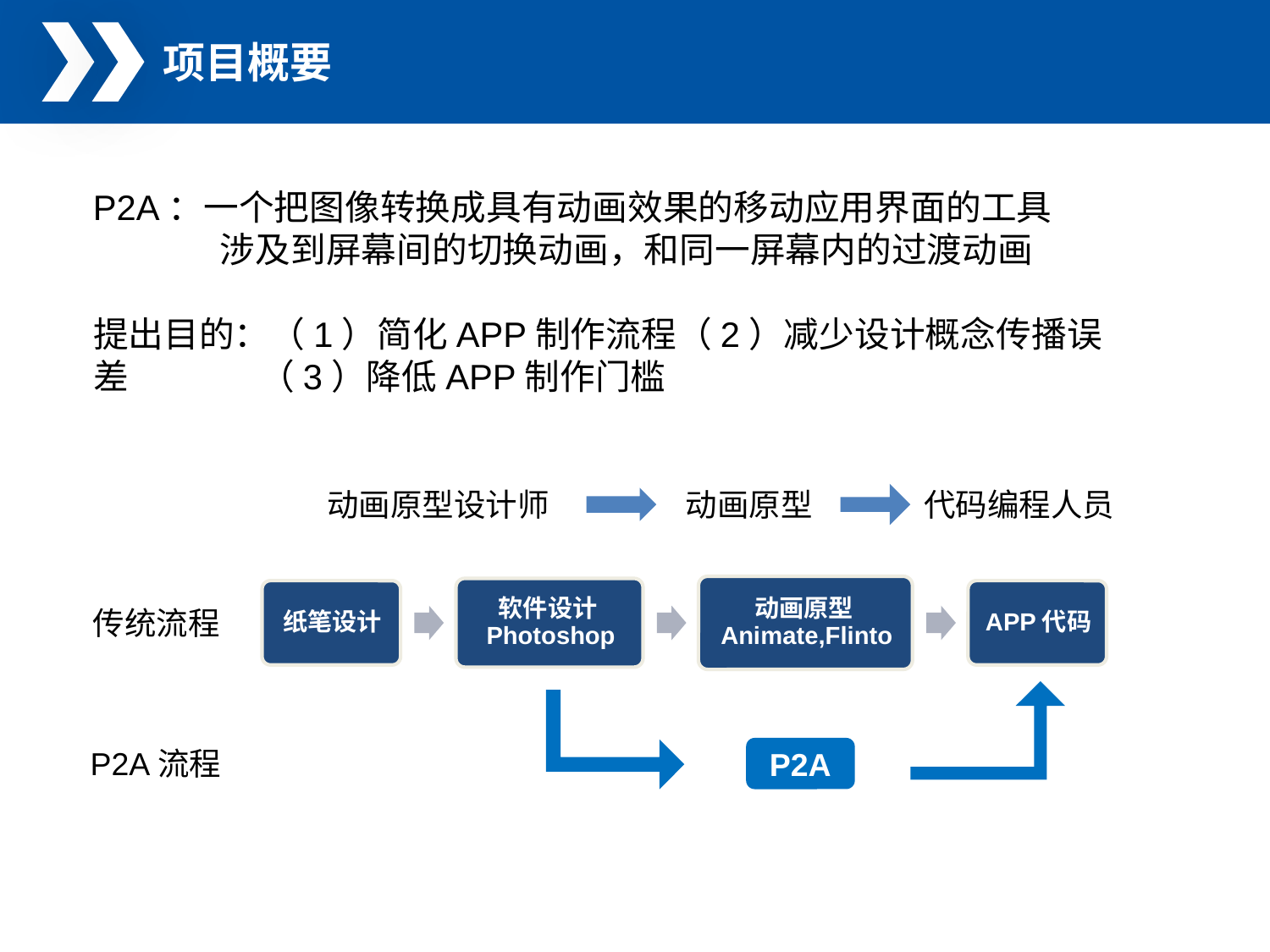

P2A：一个把图像转换成具有动画效果的移动应用界面的工具      	涉及到屏幕间的切换动画，和同一屏幕内的过渡动画
提出目的：（1）简化APP制作流程（2）减少设计概念传播误差	     （3）降低APP制作门槛
动画原型设计师
动画原型
代码编程人员

纸笔设计

软件设计Photoshop

动画原型Animate,Flinto

APP代码
传统流程

P2A流程
P2A